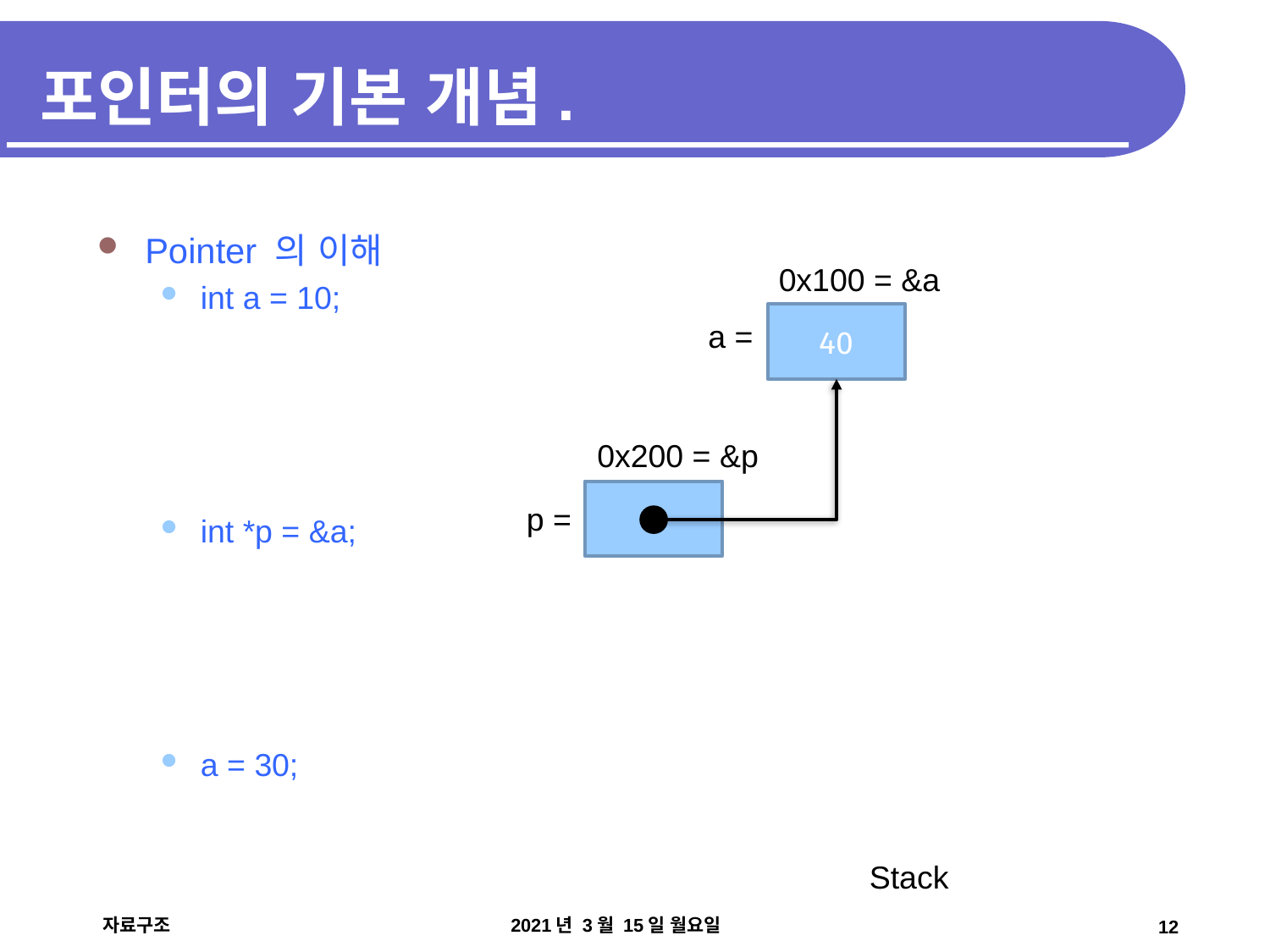

# 포인터의 기본 개념.
Pointer 의 이해
int a = 10;

int *p = &a;

a = 30;

*p = 40;
0x100 = &a
40
a =
0x200 = &p

p =

Stack
12